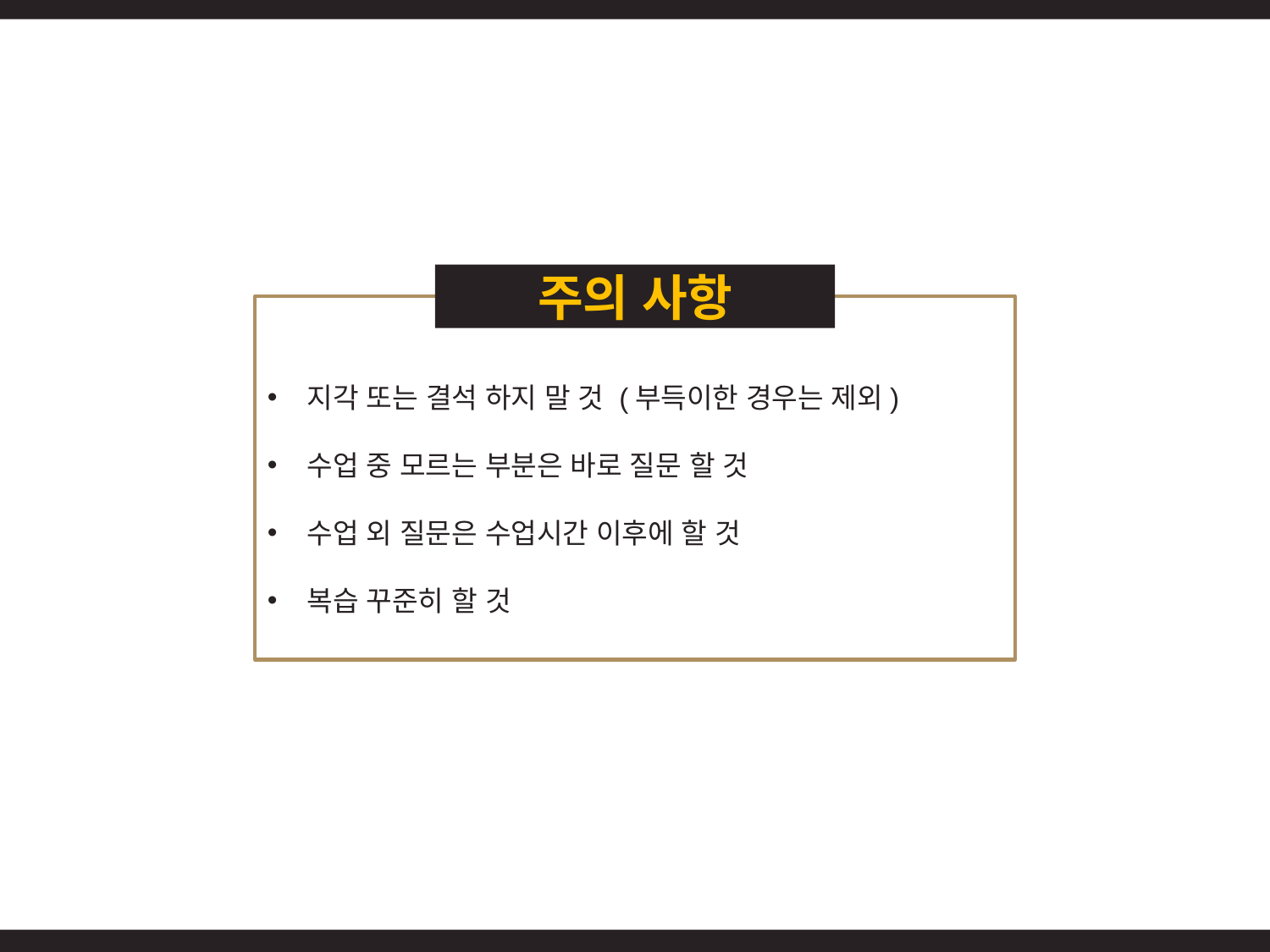

주의 사항

지각 또는 결석 하지 말 것 (부득이한 경우는 제외)

수업 중 모르는 부분은 바로 질문 할 것

수업 외 질문은 수업시간 이후에 할 것

복습 꾸준히 할 것